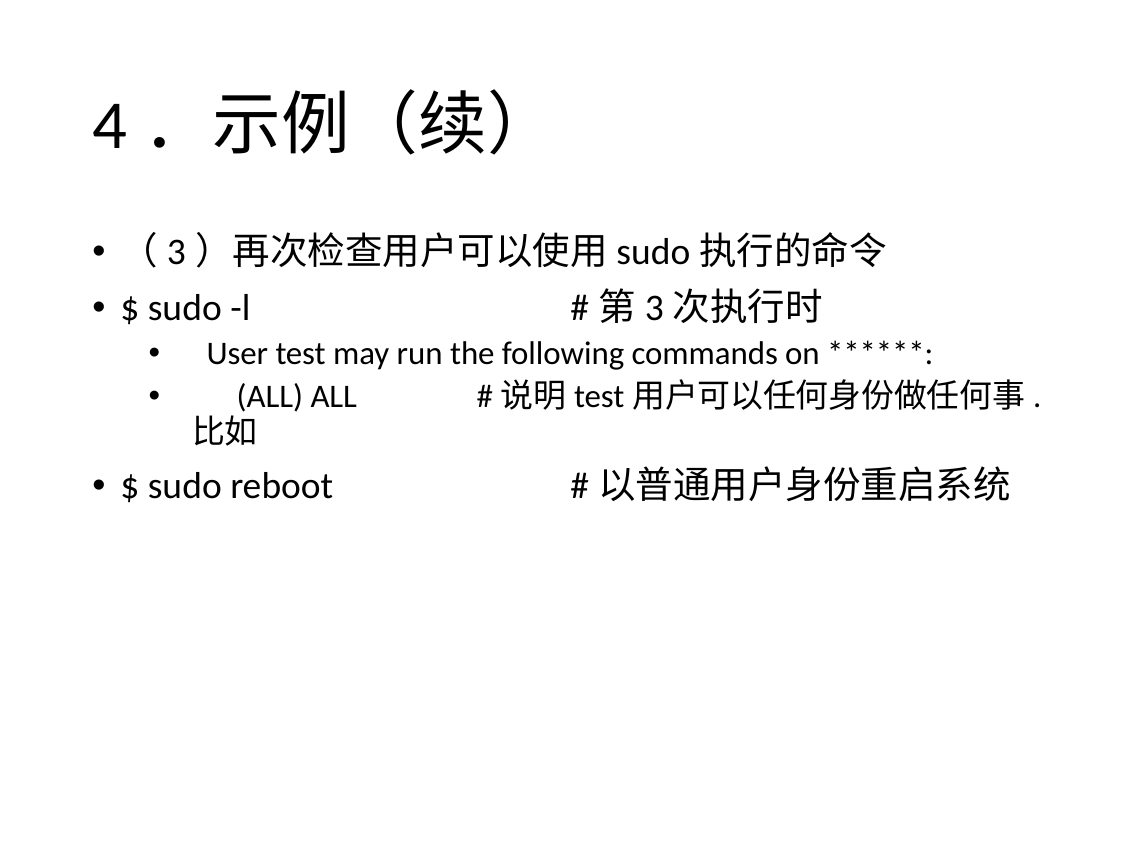

# 4．示例（续）
（3）再次检查用户可以使用sudo执行的命令
$ sudo -l 			#第3次执行时
    User test may run the following commands on ******:
        (ALL) ALL 	#说明test用户可以任何身份做任何事. 比如
$ sudo reboot 		#以普通用户身份重启系统